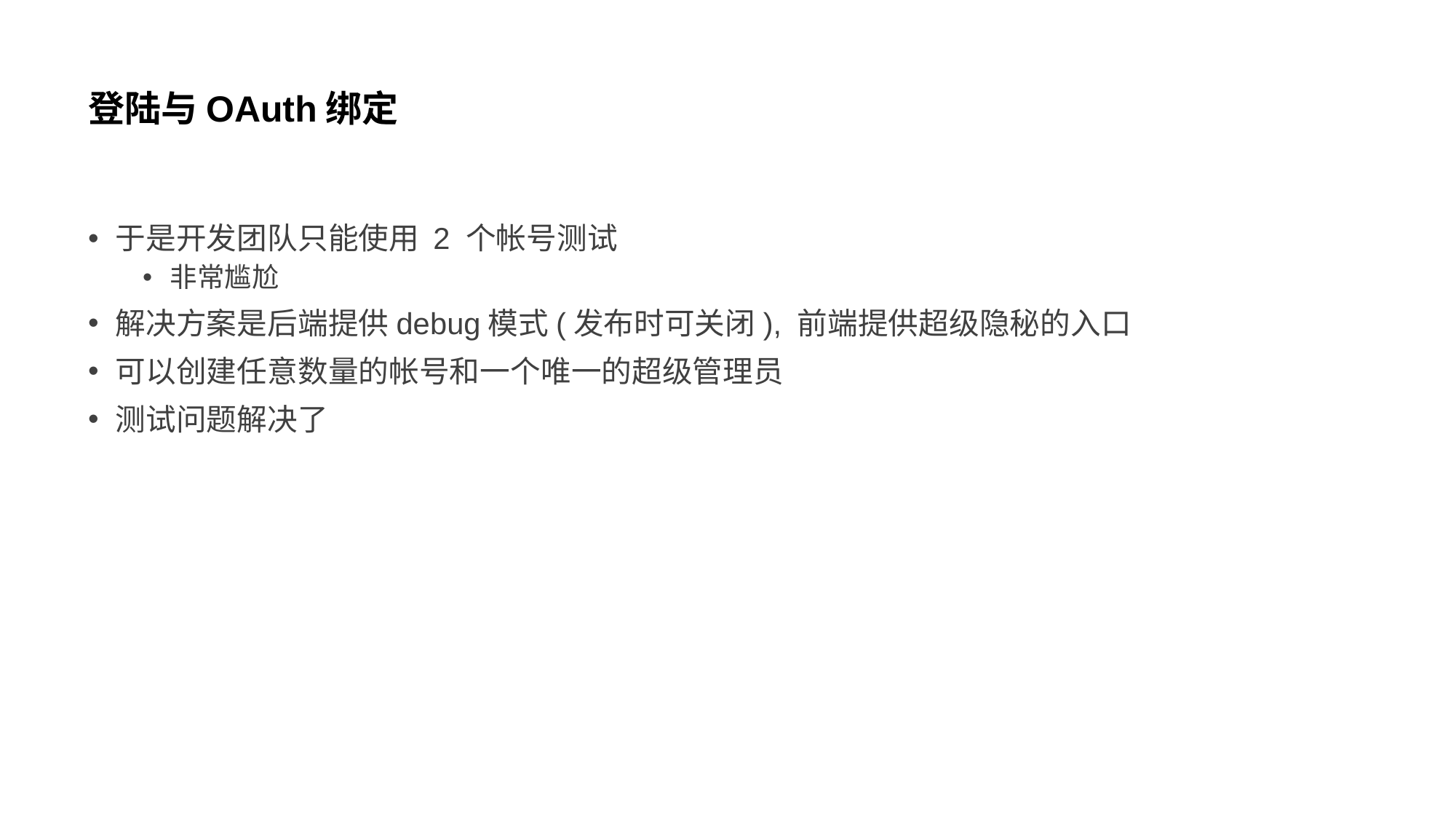

# 登陆与OAuth绑定
于是开发团队只能使用 2 个帐号测试
非常尴尬
解决方案是后端提供debug模式(发布时可关闭), 前端提供超级隐秘的入口
可以创建任意数量的帐号和一个唯一的超级管理员
测试问题解决了